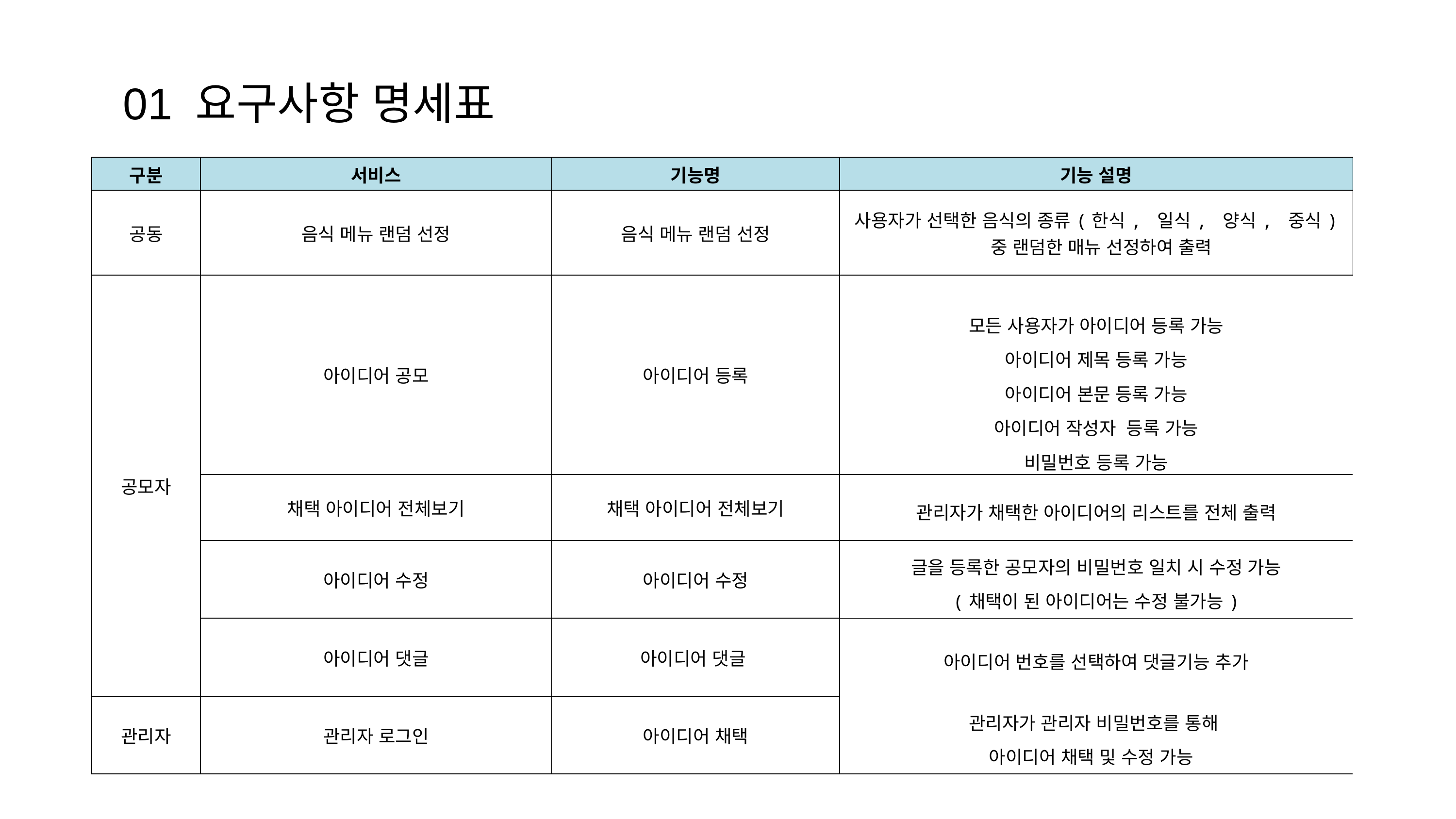

01 요구사항 명세표
| 구분 | 서비스 | 기능명 | 기능 설명 |
| --- | --- | --- | --- |
| 공동 | 음식 메뉴 랜덤 선정 | 음식 메뉴 랜덤 선정 | 사용자가 선택한 음식의 종류(한식, 일식, 양식, 중식) 중 랜덤한 매뉴 선정하여 출력 |
| 공모자 | 아이디어 공모 | 아이디어 등록 | 모든 사용자가 아이디어 등록 가능 아이디어 제목 등록 가능 아이디어 본문 등록 가능 아이디어 작성자 등록 가능 비밀번호 등록 가능 |
|  | 채택 아이디어 전체보기 | 채택 아이디어 전체보기 | 관리자가 채택한 아이디어의 리스트를 전체 출력 |
|  | 아이디어 수정 | 아이디어 수정 | 글을 등록한 공모자의 비밀번호 일치 시 수정 가능 (채택이 된 아이디어는 수정 불가능) |
|  | 아이디어 댓글 | 아이디어 댓글 | 아이디어 번호를 선택하여 댓글기능 추가 |
| 관리자 | 관리자 로그인 | 아이디어 채택 | 관리자가 관리자 비밀번호를 통해 아이디어 채택 및 수정 가능 |